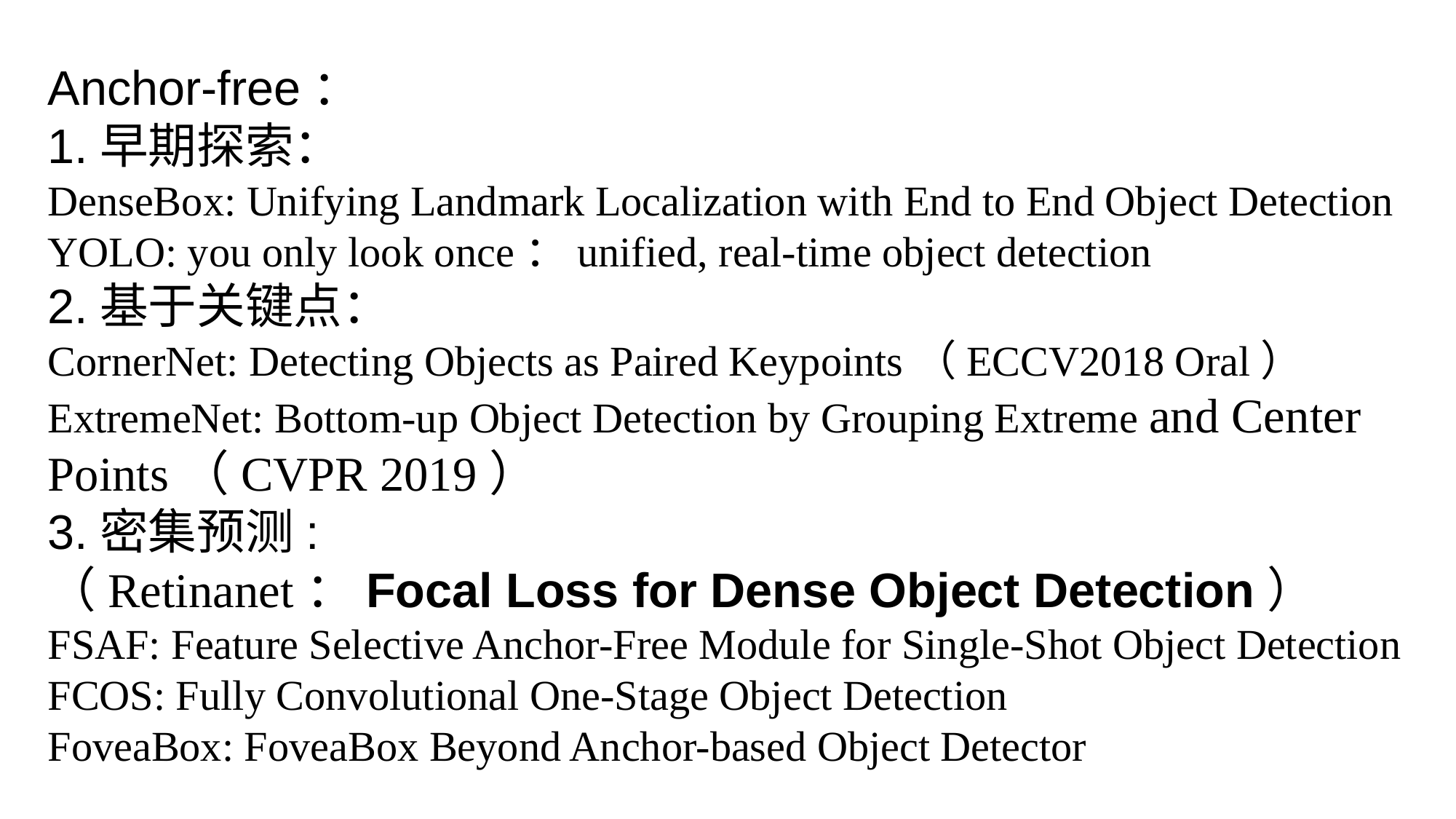

Anchor-free：
1.早期探索：
DenseBox: Unifying Landmark Localization with End to End Object Detection
YOLO: you only look once：unified, real-time object detection
2.基于关键点：
CornerNet: Detecting Objects as Paired Keypoints（ECCV2018 Oral）
ExtremeNet: Bottom-up Object Detection by Grouping Extreme and Center Points（CVPR 2019）
3.密集预测:
（Retinanet：Focal Loss for Dense Object Detection）
FSAF: Feature Selective Anchor-Free Module for Single-Shot Object Detection
FCOS: Fully Convolutional One-Stage Object Detection
FoveaBox: FoveaBox Beyond Anchor-based Object Detector